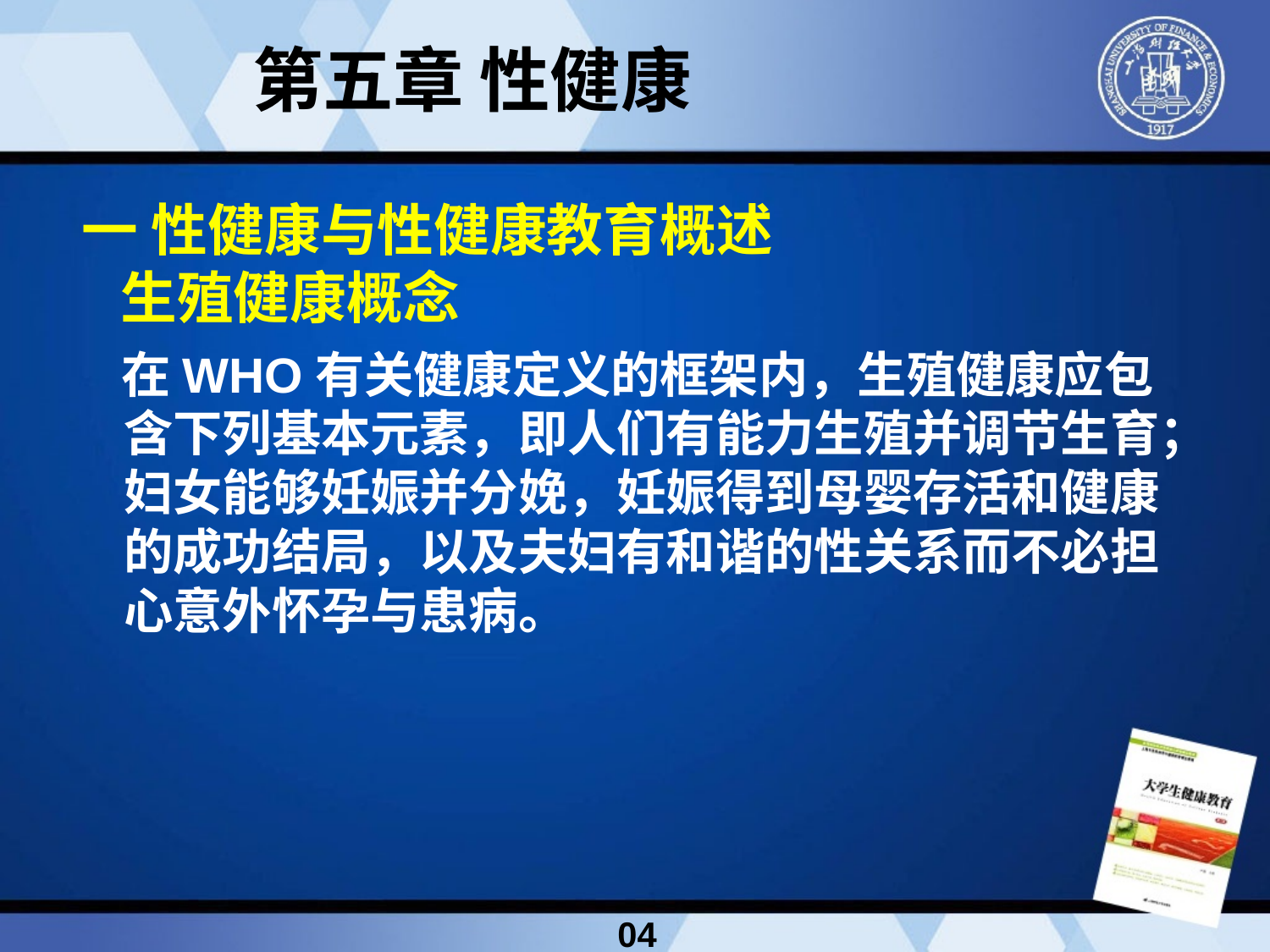

第五章 性健康
一 性健康与性健康教育概述
   生殖健康概念
   在WHO有关健康定义的框架内，生殖健康应包含下列基本元素，即人们有能力生殖并调节生育；妇女能够妊娠并分娩，妊娠得到母婴存活和健康的成功结局，以及夫妇有和谐的性关系而不必担心意外怀孕与患病。

04